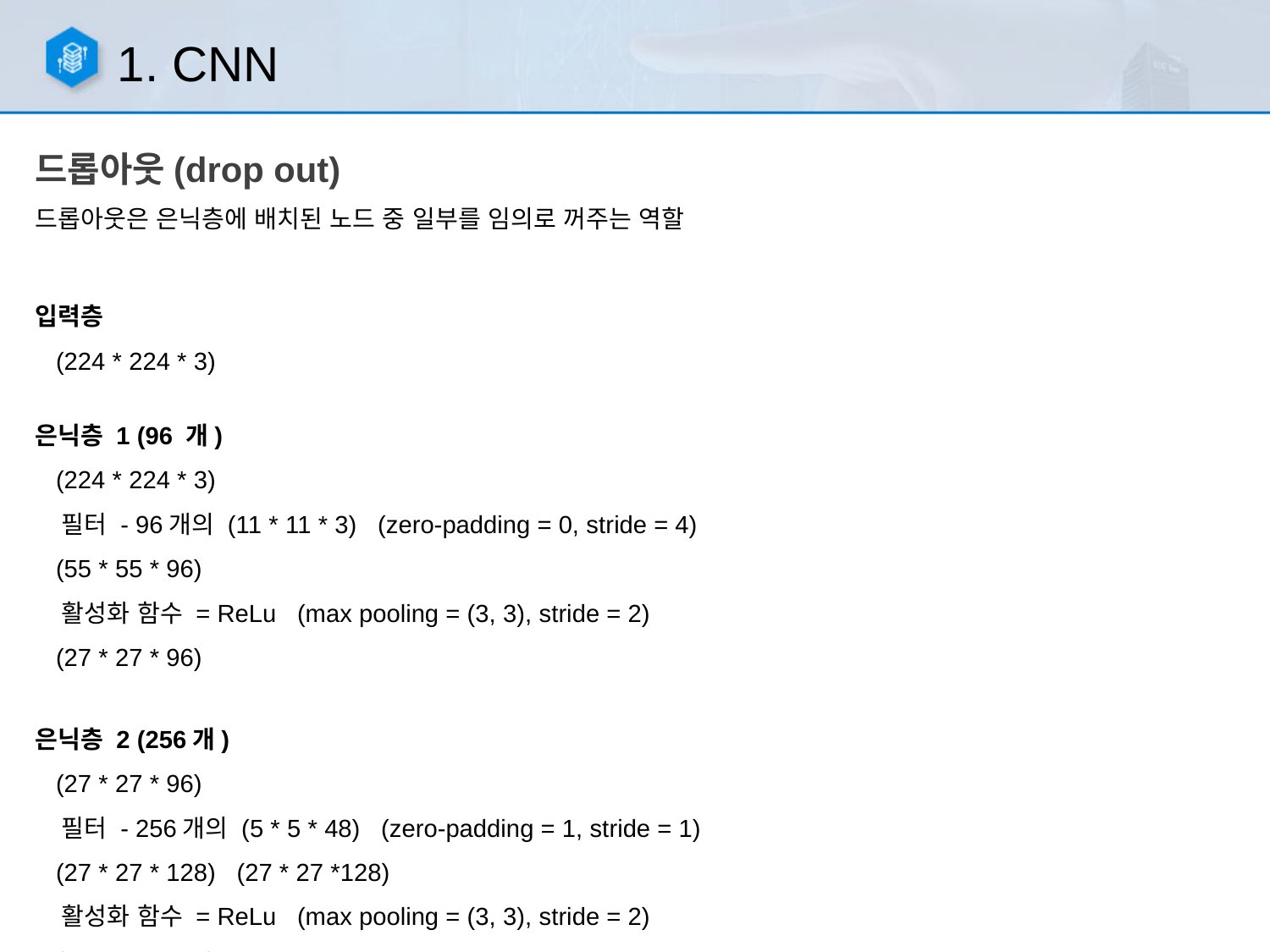

1. CNN
드롭아웃(drop out)
드롭아웃은 은닉층에 배치된 노드 중 일부를 임의로 꺼주는 역할
입력층
   (224 * 224 * 3)
은닉층 1 (96 개)
   (224 * 224 * 3)
   필터 - 96개의 (11 * 11 * 3)   (zero-padding = 0, stride = 4)
   (55 * 55 * 96)
   활성화 함수 = ReLu   (max pooling = (3, 3), stride = 2)
   (27 * 27 * 96)
은닉층 2 (256개)
   (27 * 27 * 96)
   필터 - 256개의 (5 * 5 * 48)   (zero-padding = 1, stride = 1)
   (27 * 27 * 128)   (27 * 27 *128)
   활성화 함수 = ReLu   (max pooling = (3, 3), stride = 2)
   (13 * 13 * 256)